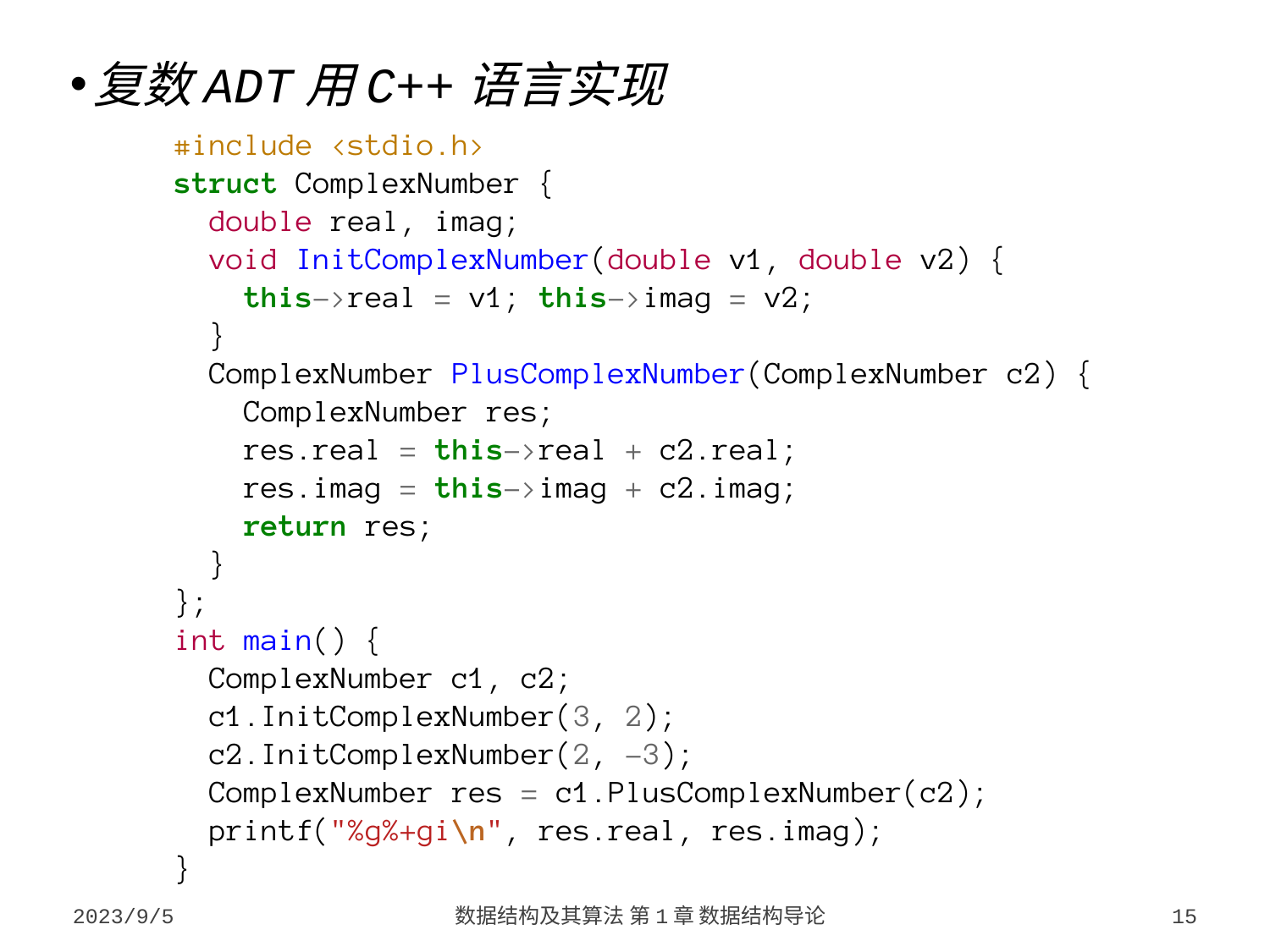

复数ADT用C++语言实现
#include <stdio.h>
struct ComplexNumber {
  double real, imag;
  void InitComplexNumber(double v1, double v2) {
    this->real = v1; this->imag = v2;
  }
  ComplexNumber PlusComplexNumber(ComplexNumber c2) {
    ComplexNumber res;
    res.real = this->real + c2.real;
    res.imag = this->imag + c2.imag;
    return res;
  }
};
int main() {
  ComplexNumber c1, c2;
  c1.InitComplexNumber(3, 2);
  c2.InitComplexNumber(2, -3);
  ComplexNumber res = c1.PlusComplexNumber(c2);
  printf("%g%+gi\n", res.real, res.imag);
}
2023/9/5
数据结构及其算法 第1章 数据结构导论
15